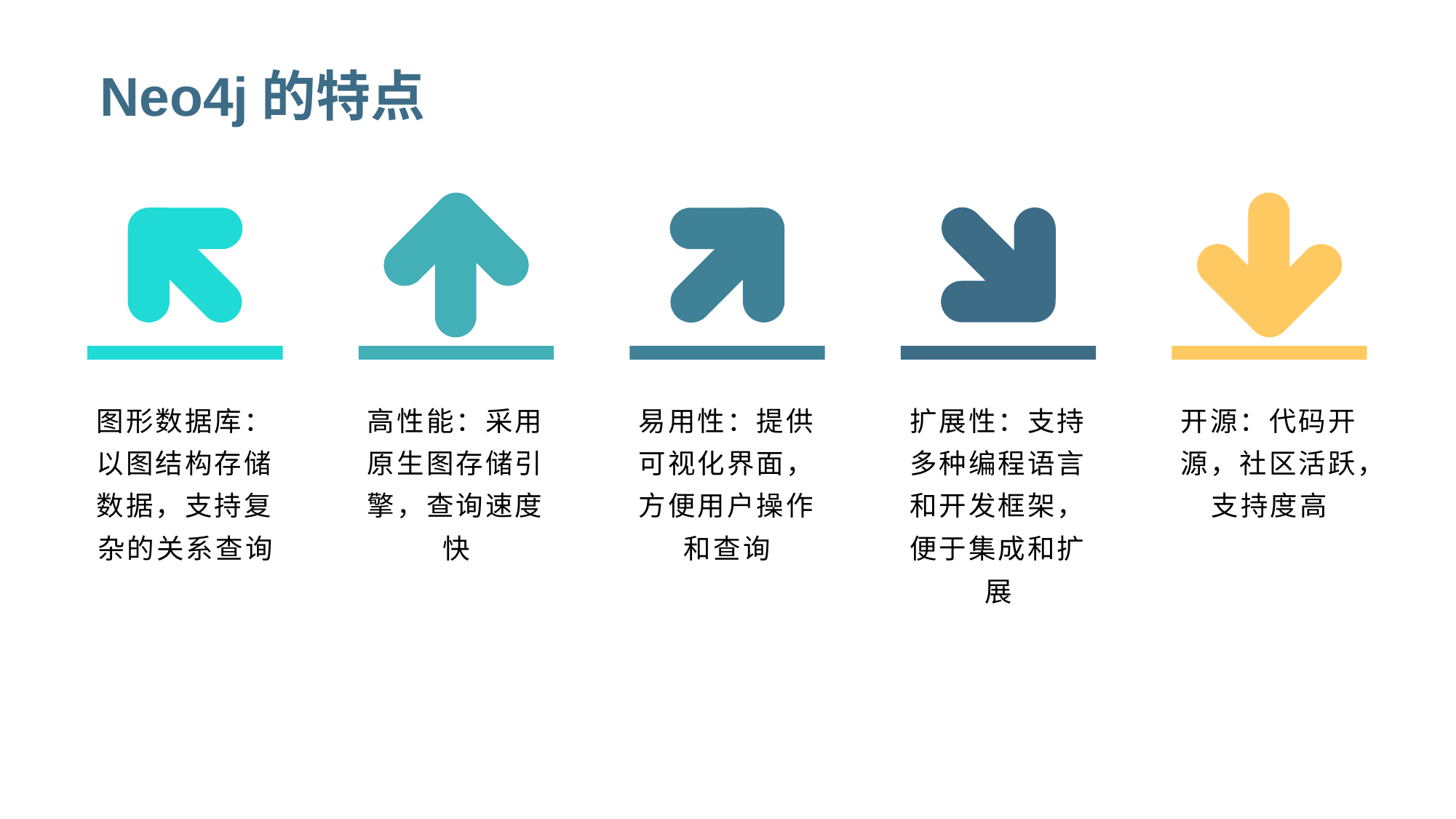

# Neo4j的特点

图形数据库：以图结构存储数据，支持复杂的关系查询
高性能：采用原生图存储引擎，查询速度快
易用性：提供可视化界面，方便用户操作和查询
扩展性：支持多种编程语言和开发框架，便于集成和扩展
开源：代码开源，社区活跃，支持度高